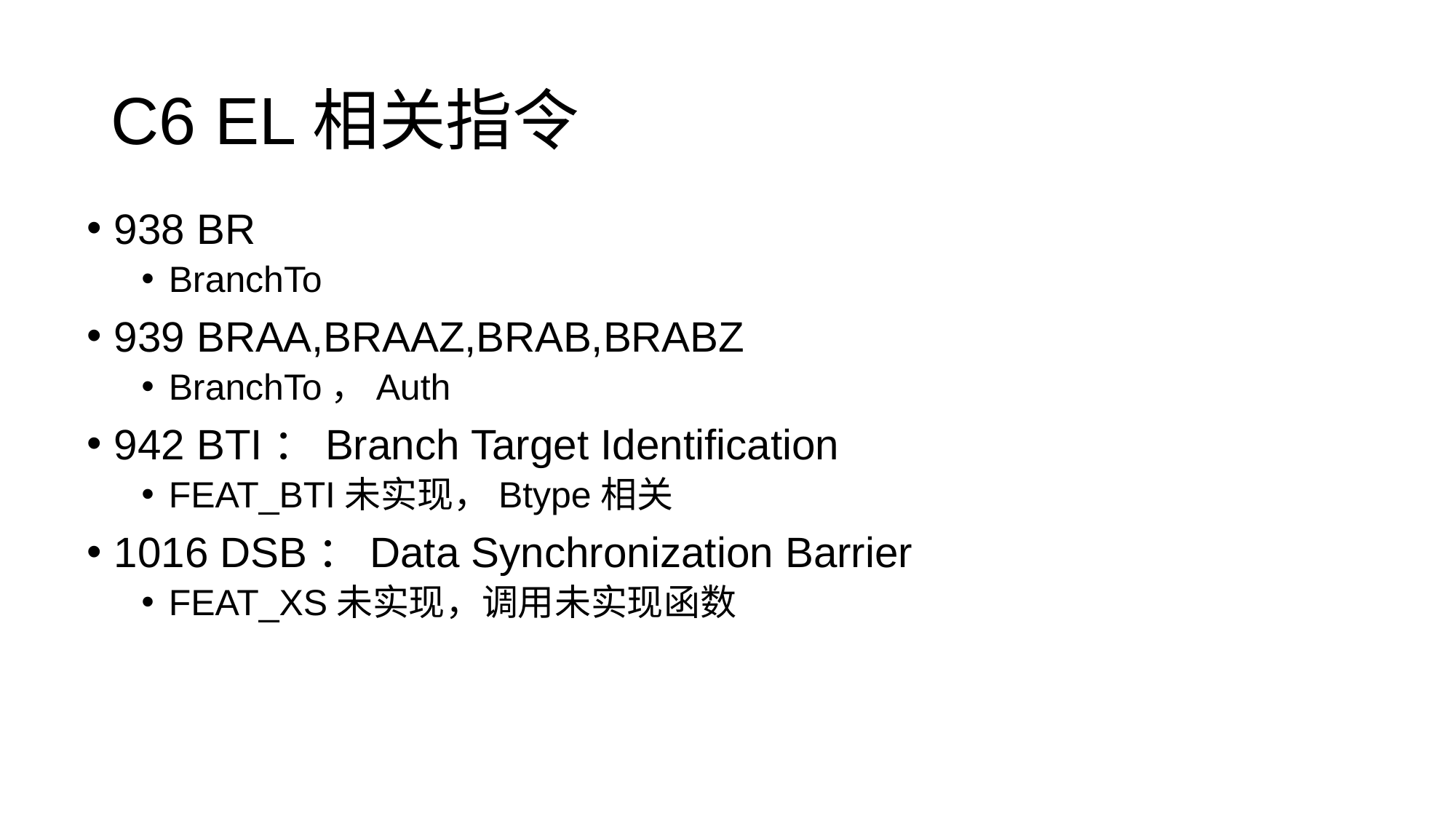

# C6 EL相关指令
938 BR
BranchTo
939 BRAA,BRAAZ,BRAB,BRABZ
BranchTo，Auth
942 BTI：Branch Target Identification
FEAT_BTI未实现，Btype相关
1016 DSB：Data Synchronization Barrier
FEAT_XS未实现，调用未实现函数